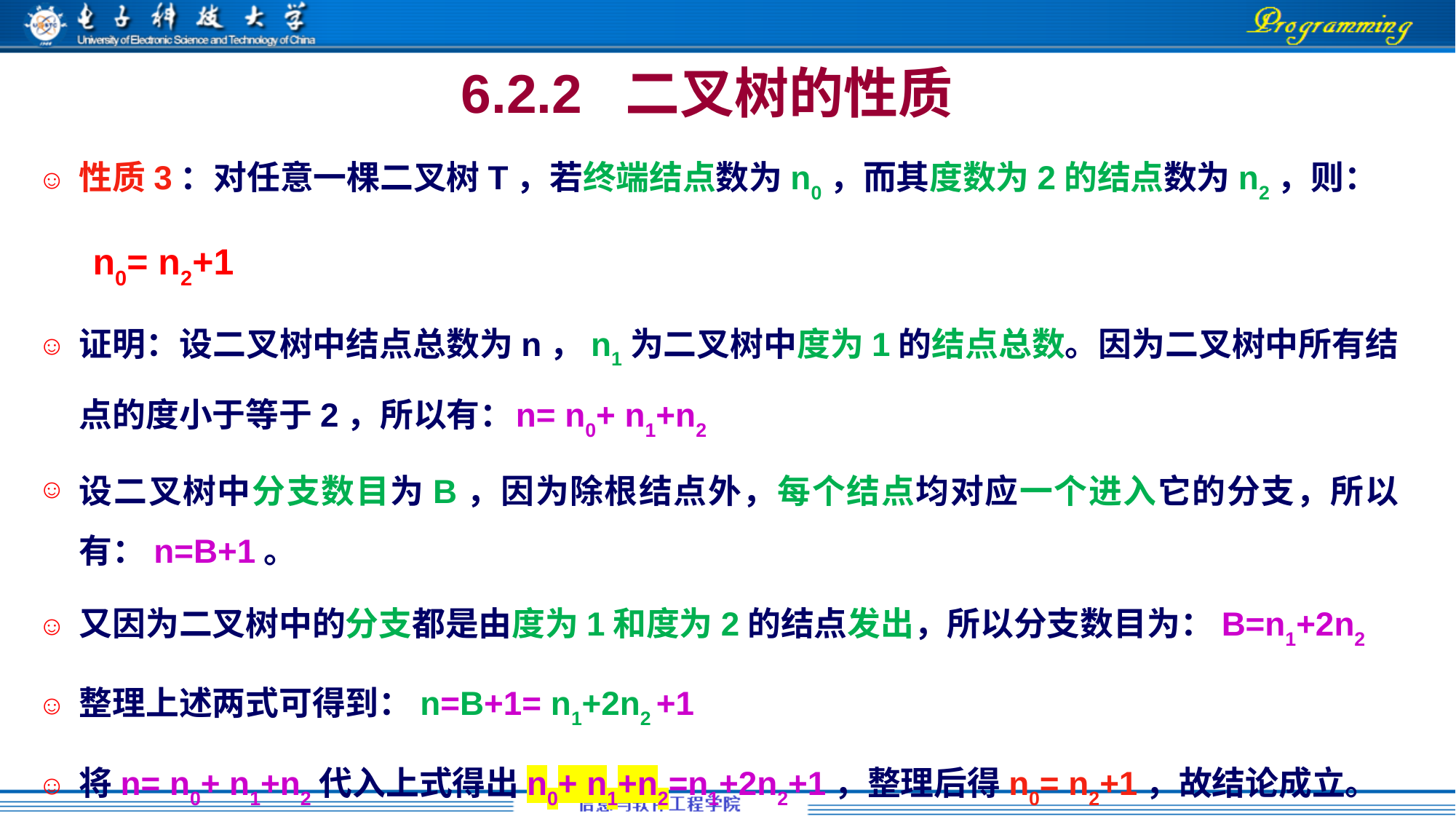

# 6.2.2  二叉树的性质
性质3：对任意一棵二叉树T，若终端结点数为n0，而其度数为2的结点数为n2，则：
n0= n2+1
证明：设二叉树中结点总数为n，n1为二叉树中度为1的结点总数。因为二叉树中所有结点的度小于等于2，所以有：	n= n0+ n1+n2
设二叉树中分支数目为B，因为除根结点外，每个结点均对应一个进入它的分支，所以有：n=B+1。
又因为二叉树中的分支都是由度为1和度为2的结点发出，所以分支数目为：B=n1+2n2
整理上述两式可得到：n=B+1= n1+2n2 +1
将n= n0+ n1+n2代入上式得出n0+ n1+n2=n1+2n2+1，整理后得n0= n2+1，故结论成立。